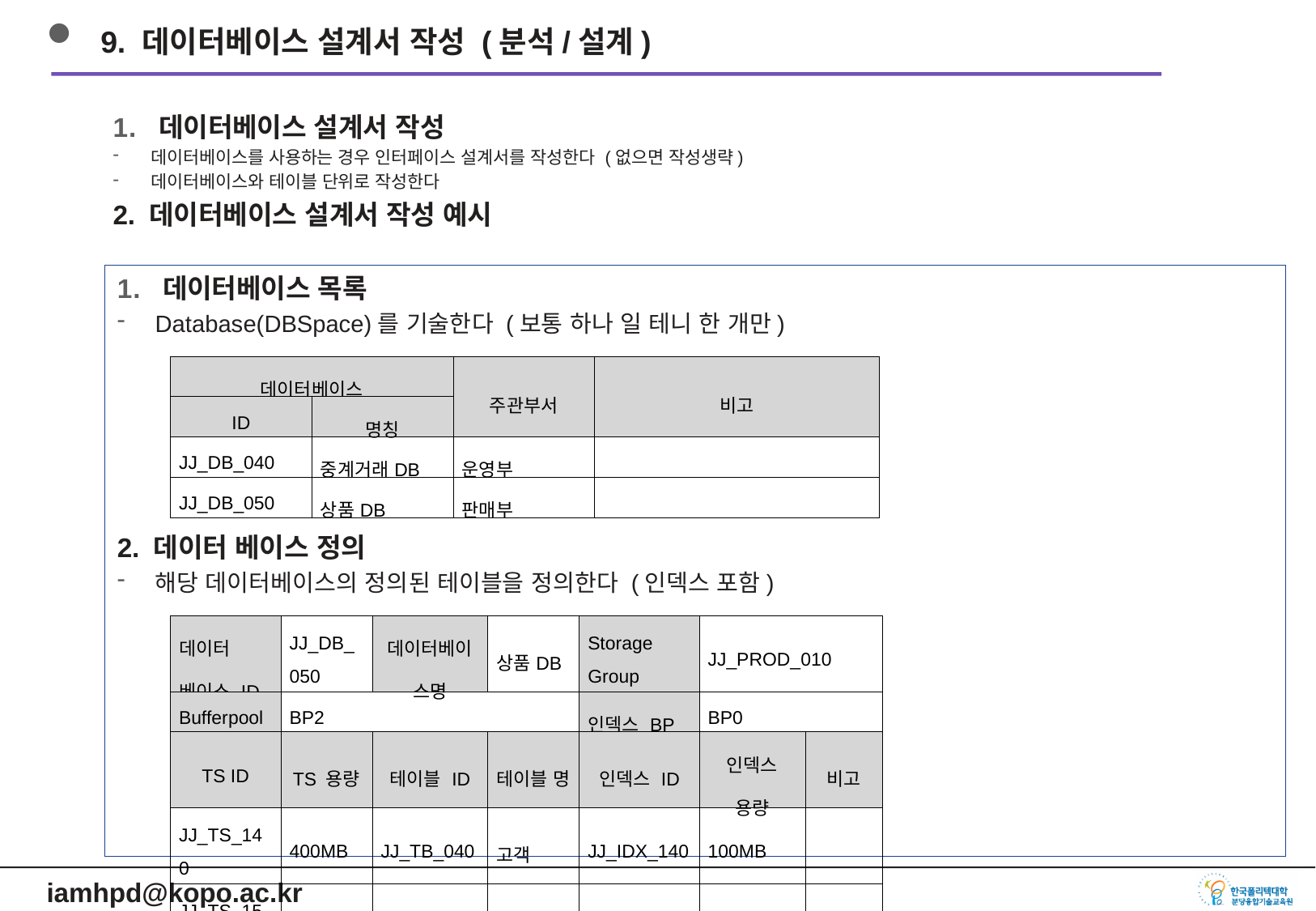

9. 데이터베이스 설계서 작성 (분석/설계)
데이터베이스 설계서 작성
데이터베이스를 사용하는 경우 인터페이스 설계서를 작성한다 (없으면 작성생략)
데이터베이스와 테이블 단위로 작성한다
2. 데이터베이스 설계서 작성 예시

데이터베이스 목록
Database(DBSpace)를 기술한다 (보통 하나 일 테니 한 개만)

2. 데이터 베이스 정의
해당 데이터베이스의 정의된 테이블을 정의한다 (인덱스 포함)
| 데이터베이스 |  | 주관부서 | 비고 |
| --- | --- | --- | --- |
| ID | 명칭 |  |  |
| JJ\_DB\_040 | 중계거래DB | 운영부 |  |
| JJ\_DB\_050 | 상품DB | 판매부 |  |
| 데이터 베이스 ID | JJ\_DB\_050 | 데이터베이스명 | 상품DB | Storage Group | JJ\_PROD\_010 |  |
| --- | --- | --- | --- | --- | --- | --- |
| Bufferpool | BP2 |  |  | 인덱스 BP | BP0 |  |
| TS ID | TS 용량 | 테이블 ID | 테이블 명 | 인덱스 ID | 인덱스 용량 | 비고 |
| JJ\_TS\_140 | 400MB | JJ\_TB\_040 | 고객 | JJ\_IDX\_140 | 100MB |  |
| JJ\_TS\_150 | 60MB | JJ\_TB\_050 | 거래처 | JJ\_IDX\_150 | 20MB |  |